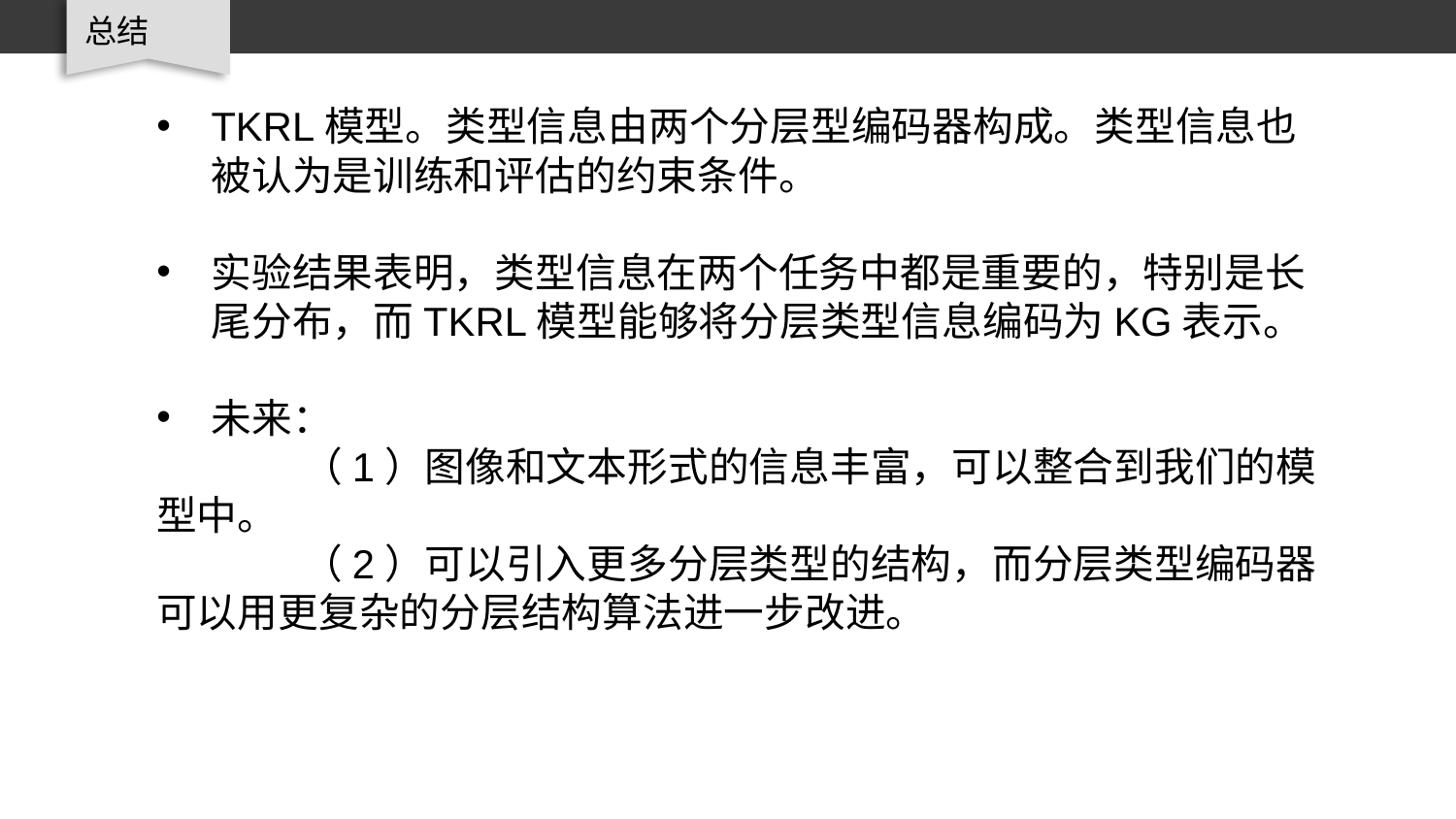

总结

TKRL模型。类型信息由两个分层型编码器构成。类型信息也被认为是训练和评估的约束条件。

实验结果表明，类型信息在两个任务中都是重要的，特别是长尾分布，而TKRL模型能够将分层类型信息编码为KG表示。

未来：
	（1）图像和文本形式的信息丰富，可以整合到我们的模型中。
	（2）可以引入更多分层类型的结构，而分层类型编码器可以用更复杂的分层结构算法进一步改进。